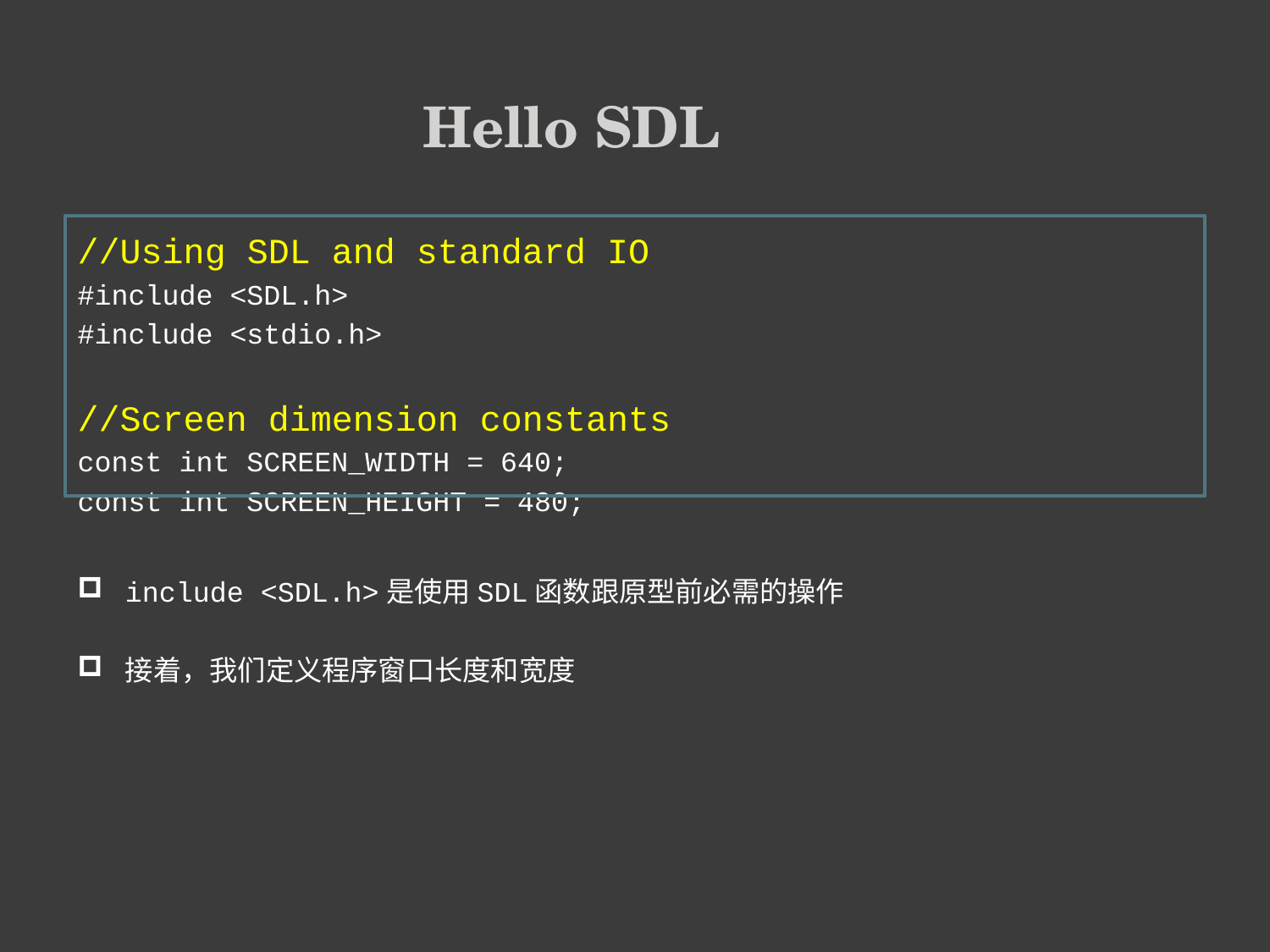

Hello SDL

//Using SDL and standard IO
#include <SDL.h>
#include <stdio.h>

//Screen dimension constants
const int SCREEN_WIDTH = 640;
const int SCREEN_HEIGHT = 480;

include <SDL.h>是使用SDL函数跟原型前必需的操作

接着，我们定义程序窗口长度和宽度